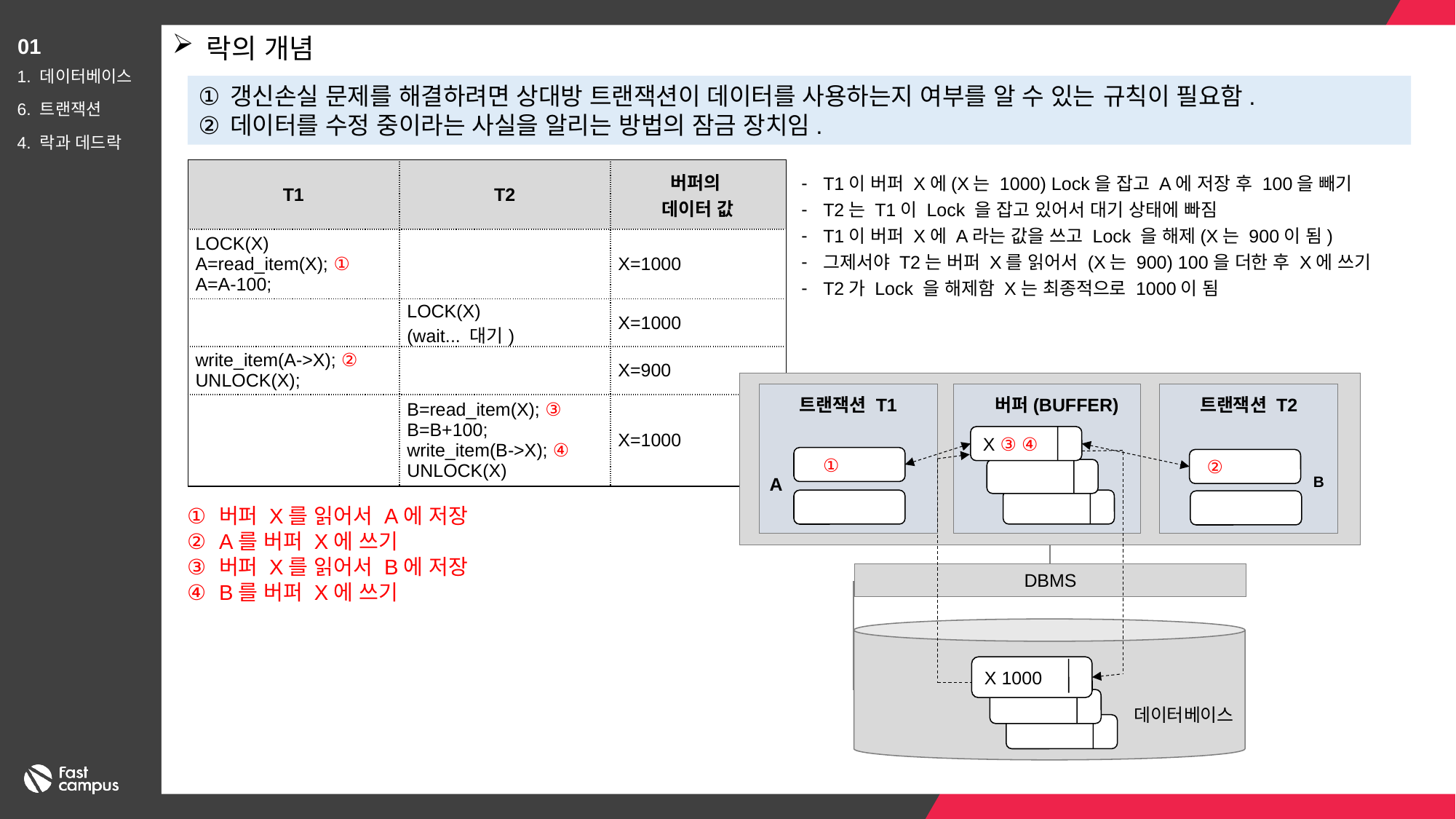

락의 개념
01
1. 데이터베이스
6. 트랜잭션
4. 락과 데드락
갱신손실 문제를 해결하려면 상대방 트랜잭션이 데이터를 사용하는지 여부를 알 수 있는 규칙이 필요함.
데이터를 수정 중이라는 사실을 알리는 방법의 잠금 장치임.
| T1 | T2 | 버퍼의 데이터 값 |
| --- | --- | --- |
| LOCK(X) A=read\_item(X); ① A=A-100; |  | X=1000 |
|  | LOCK(X) (wait... 대기) | X=1000 |
| write\_item(A->X); ② UNLOCK(X); |  | X=900 |
|  | B=read\_item(X); ③ B=B+100; write\_item(B->X); ④ UNLOCK(X) | X=1000 |
T1이 버퍼 X에(X는 1000) Lock을 잡고 A에 저장 후 100을 빼기
T2는 T1이 Lock 을 잡고 있어서 대기 상태에 빠짐
T1이 버퍼 X에 A라는 값을 쓰고 Lock 을 해제(X는 900이 됨)
그제서야 T2는 버퍼 X를 읽어서 (X는 900) 100을 더한 후 X에 쓰기
T2가 Lock 을 해제함 X는 최종적으로 1000이 됨

트랜잭션 T1

   버퍼(BUFFER)

트랜잭션 T2

X ③ ④

    ①
 ②

B
A

버퍼 X를 읽어서 A에 저장
A를 버퍼 X에 쓰기
버퍼 X를 읽어서 B에 저장
B를 버퍼 X에 쓰기
DBMS

X 1000

데이터베이스